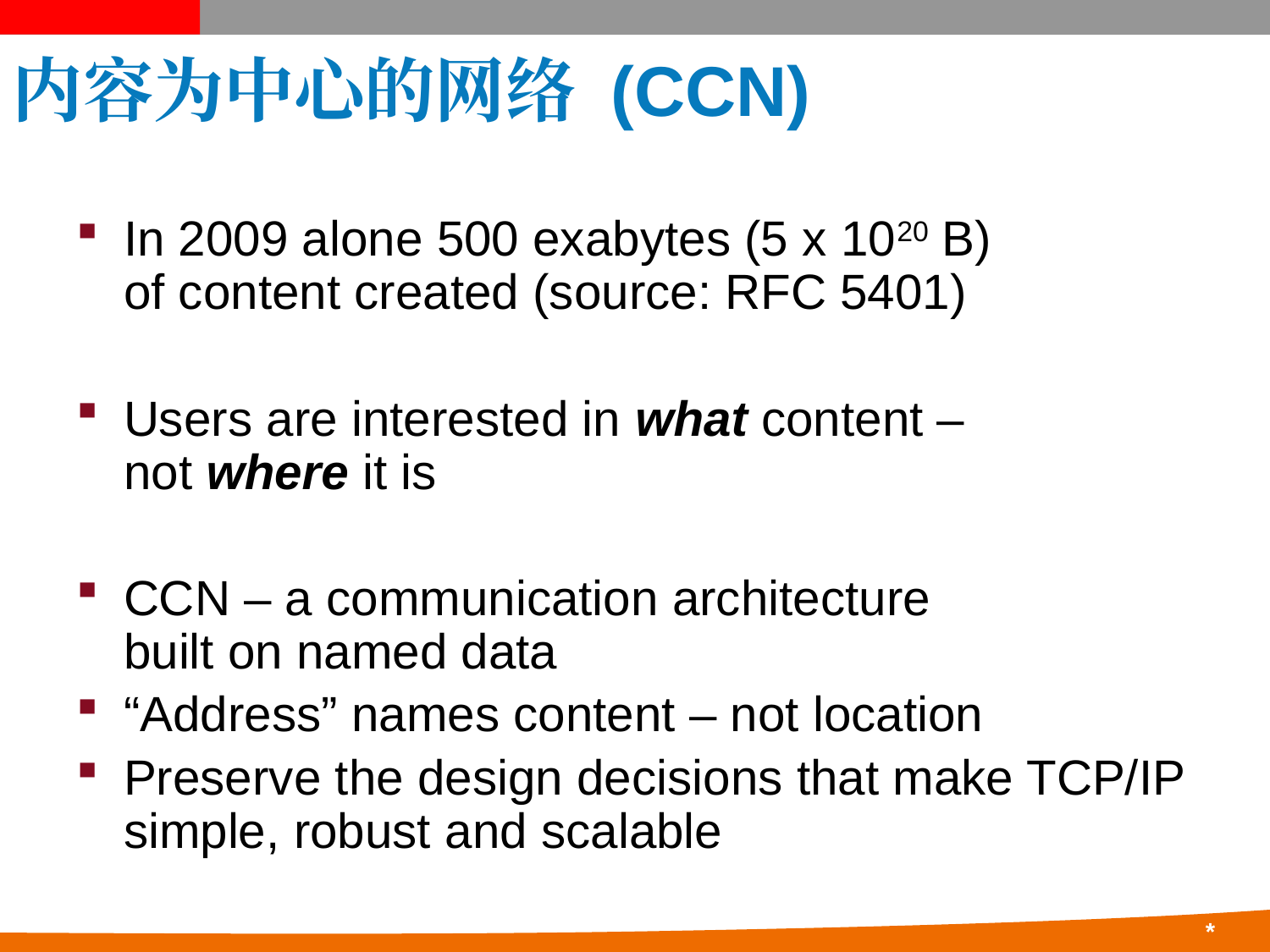

# 内容为中心的网络 (CCN)
In 2009 alone 500 exabytes (5 x 1020 B)
of content created (source: RFC 5401)

Users are interested in what content –
not where it is

CCN – a communication architecture
built on named data
“Address” names content – not location
Preserve the design decisions that make TCP/IP simple, robust and scalable